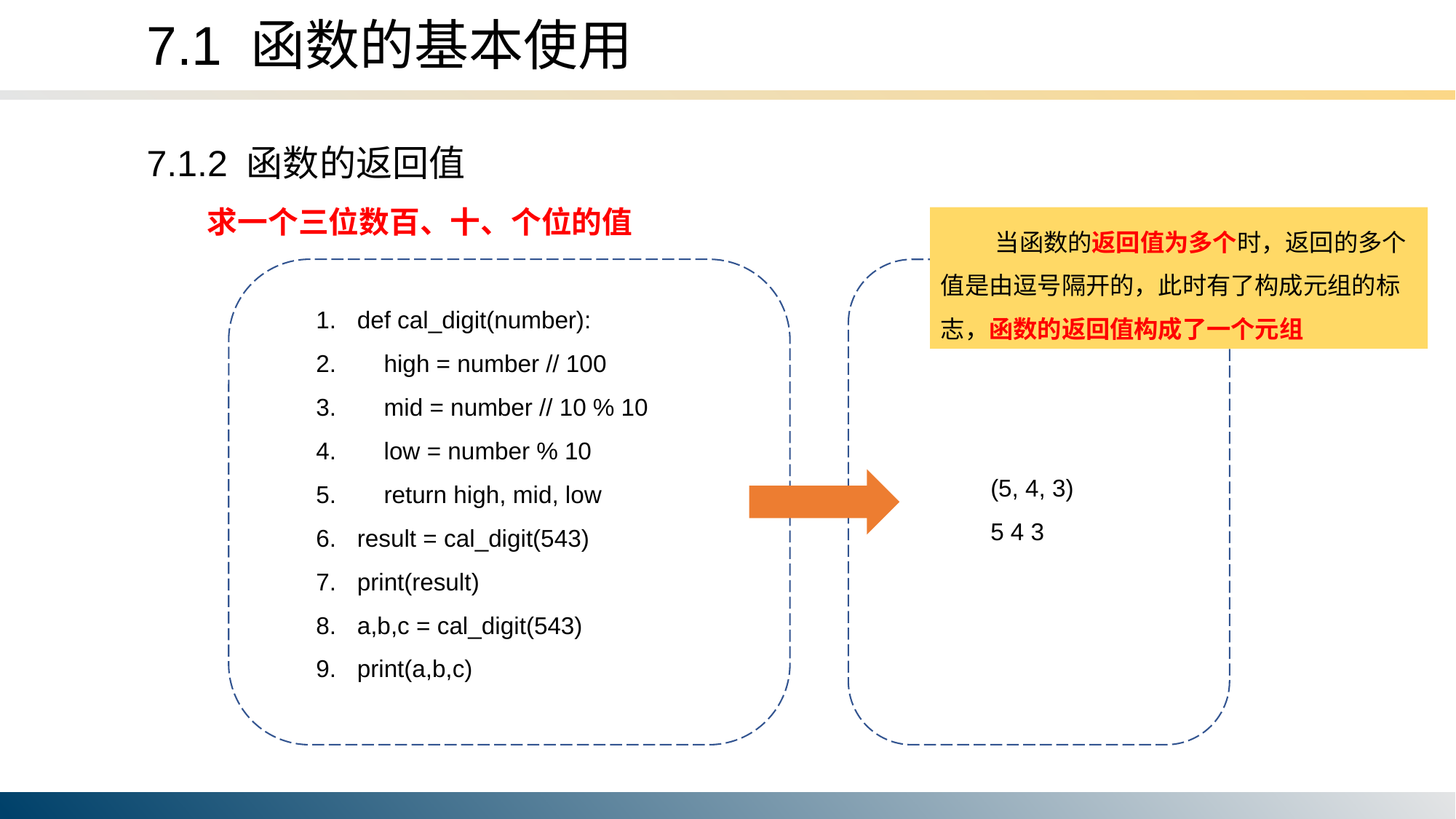

7.1 函数的基本使用
7.1.2 函数的返回值
求一个三位数百、十、个位的值
当函数的返回值为多个时，返回的多个值是由逗号隔开的，此时有了构成元组的标志，函数的返回值构成了一个元组

def cal_digit(number):
    high = number // 100
    mid = number // 10 % 10
    low = number % 10
    return high, mid, low
result = cal_digit(543)
print(result)
a,b,c = cal_digit(543)
print(a,b,c)
(5, 4, 3)
5 4 3